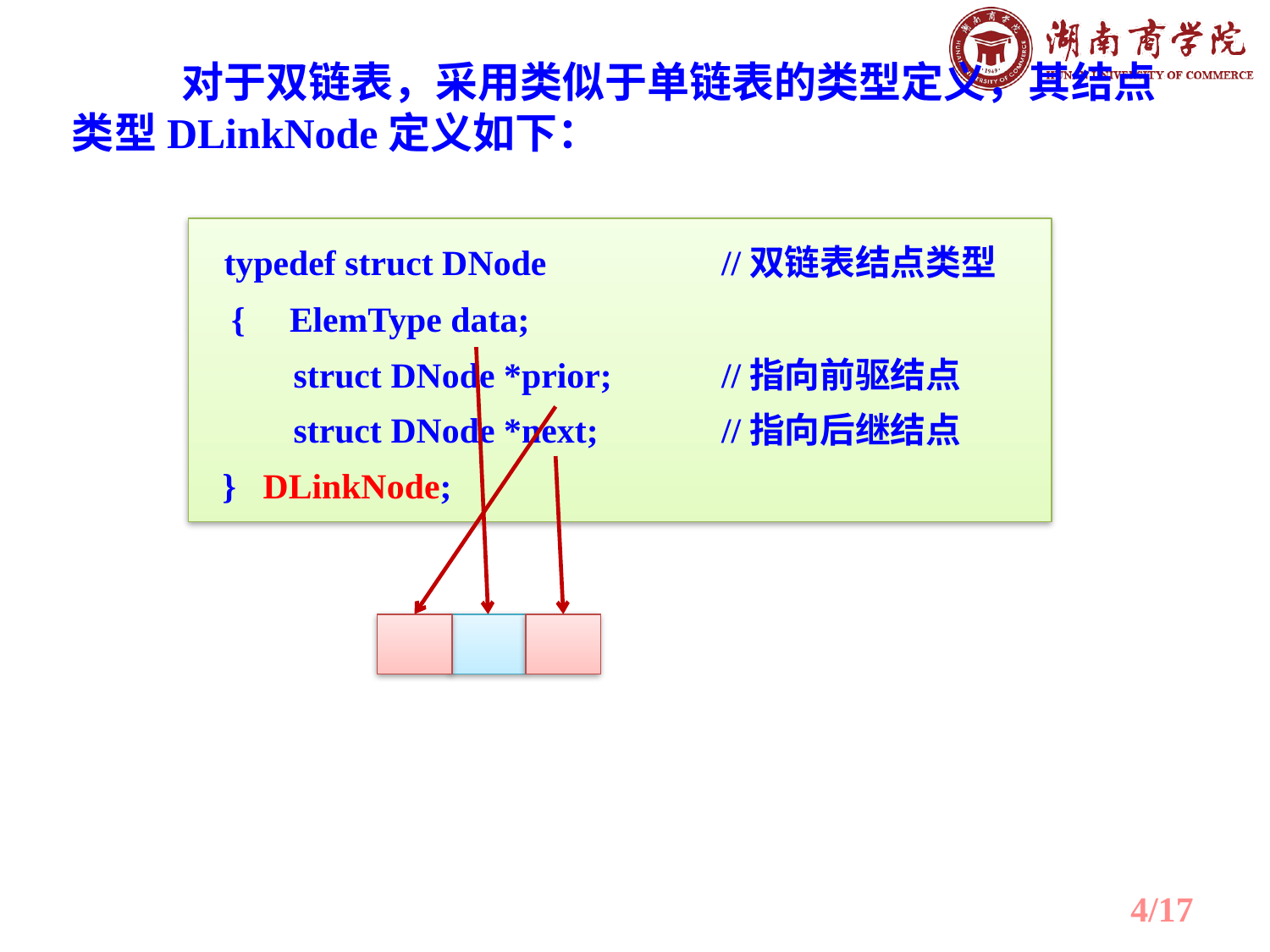

对于双链表，采用类似于单链表的类型定义，其结点类型DLinkNode定义如下：
 typedef struct DNode       	//双链表结点类型
  {     ElemType data;
         struct DNode *prior;    	//指向前驱结点
         struct DNode *next;     	//指向后继结点
 }   DLinkNode;

4/17